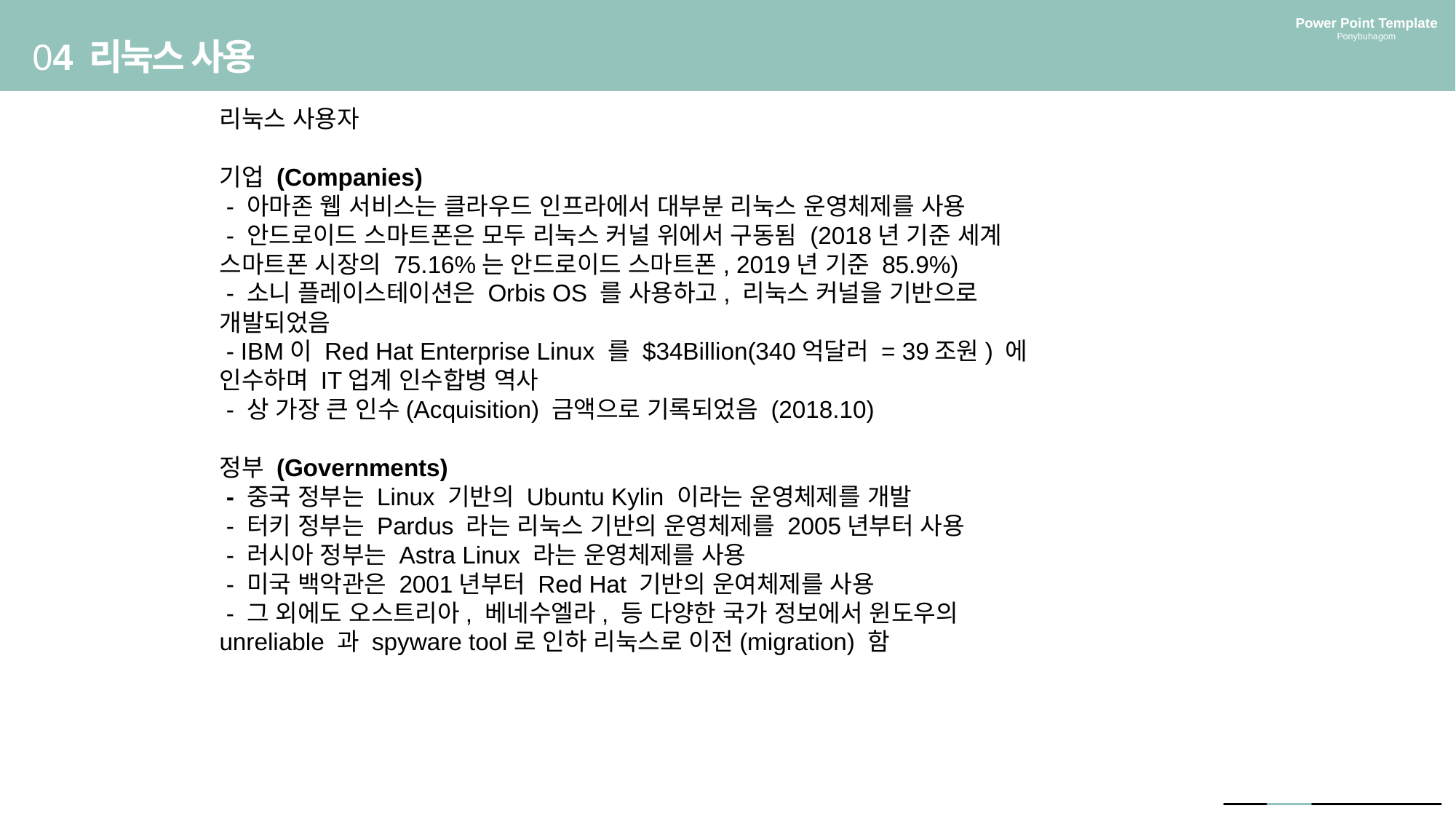

Power Point Template
Ponybuhagom
04 리눅스 사용
리눅스 사용자

기업 (Companies)
 - 아마존 웹 서비스는 클라우드 인프라에서 대부분 리눅스 운영체제를 사용
 - 안드로이드 스마트폰은 모두 리눅스 커널 위에서 구동됨 (2018년 기준 세계 스마트폰 시장의 75.16%는 안드로이드 스마트폰, 2019년 기준 85.9%)
 - 소니 플레이스테이션은 Orbis OS 를 사용하고, 리눅스 커널을 기반으로 개발되었음
 - IBM이 Red Hat Enterprise Linux 를 $34Billion(340억달러 = 39조원) 에 인수하며 IT업계 인수합병 역사
 - 상 가장 큰 인수(Acquisition) 금액으로 기록되었음 (2018.10)

정부 (Governments)
 - 중국 정부는 Linux 기반의 Ubuntu Kylin 이라는 운영체제를 개발
 - 터키 정부는 Pardus 라는 리눅스 기반의 운영체제를 2005년부터 사용
 - 러시아 정부는 Astra Linux 라는 운영체제를 사용
 - 미국 백악관은 2001년부터 Red Hat 기반의 운여체제를 사용
 - 그 외에도 오스트리아, 베네수엘라, 등 다양한 국가 정보에서 윈도우의 unreliable 과 spyware tool로 인하 리눅스로 이전(migration) 함